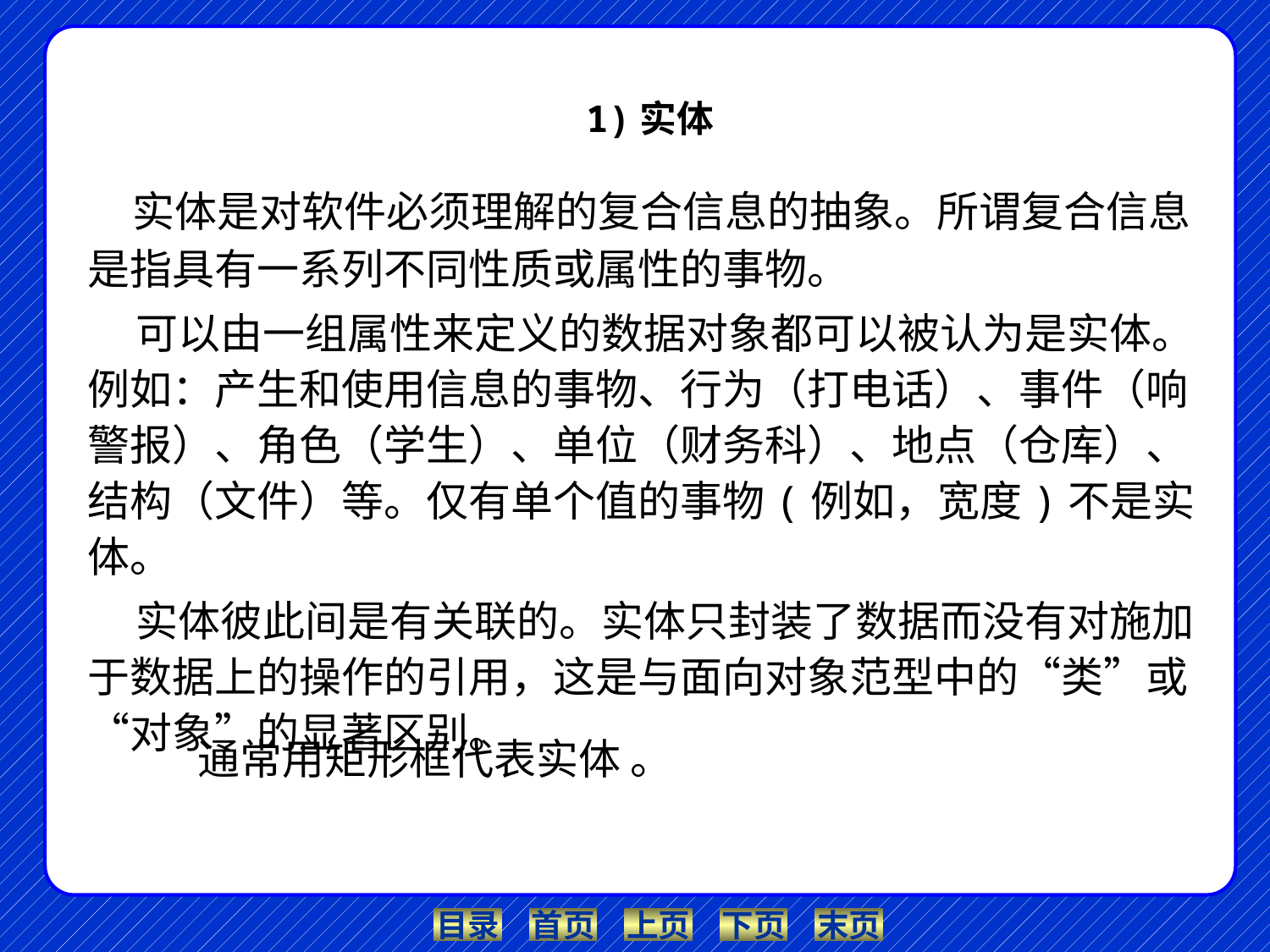

1)实体
   实体是对软件必须理解的复合信息的抽象。所谓复合信息是指具有一系列不同性质或属性的事物。
    可以由一组属性来定义的数据对象都可以被认为是实体。例如：产生和使用信息的事物、行为（打电话）、事件（响警报）、角色（学生）、单位（财务科）、地点（仓库）、结构（文件）等。仅有单个值的事物(例如，宽度)不是实体。
    实体彼此间是有关联的。实体只封装了数据而没有对施加于数据上的操作的引用，这是与面向对象范型中的“类”或“对象”的显著区别。
通常用矩形框代表实体 。